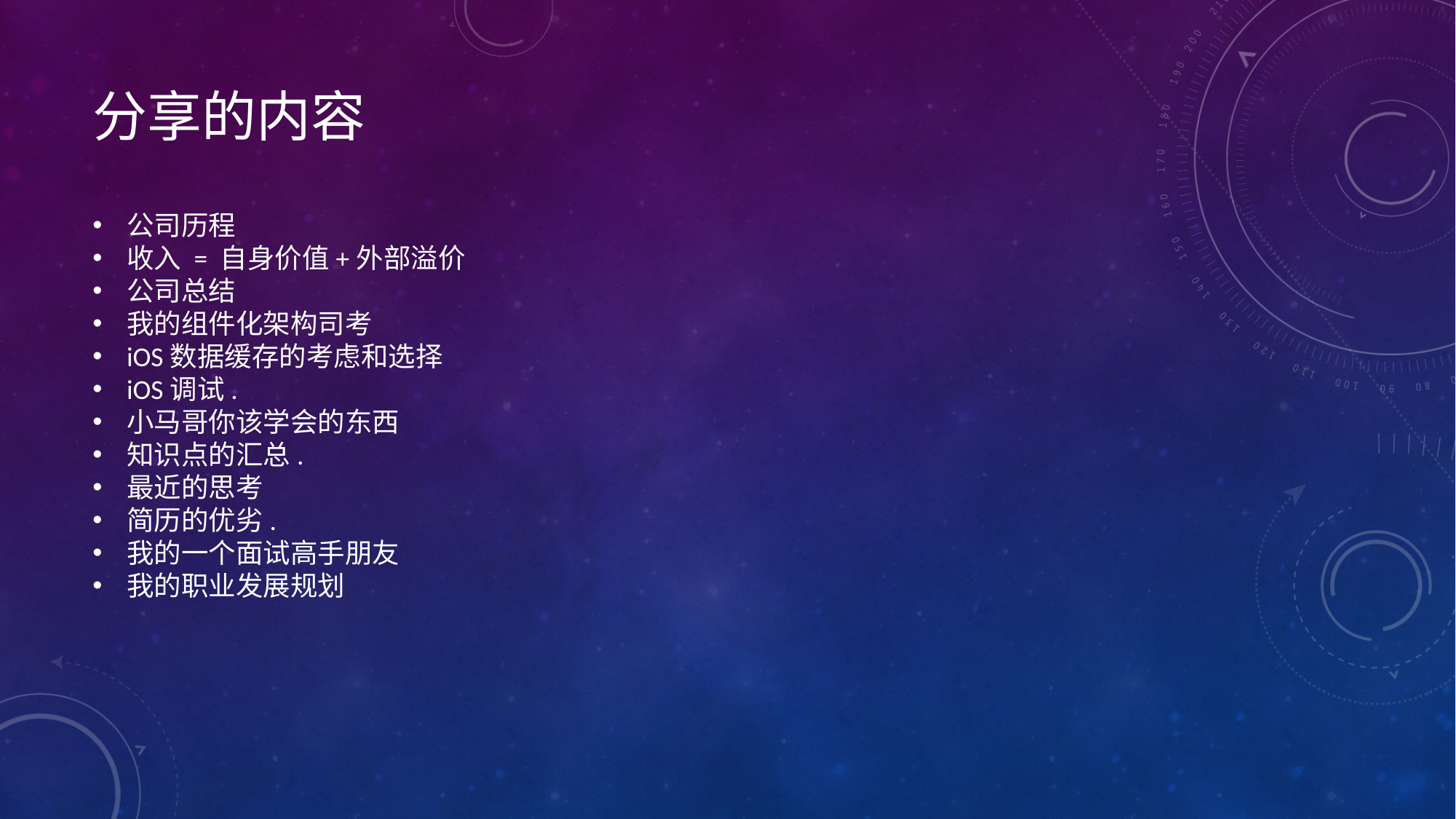

# 分享的内容
公司历程
收入 = 自身价值+外部溢价
公司总结
我的组件化架构司考
iOS数据缓存的考虑和选择
iOS调试.
小马哥你该学会的东西
知识点的汇总.
最近的思考
简历的优劣.
我的一个面试高手朋友
我的职业发展规划